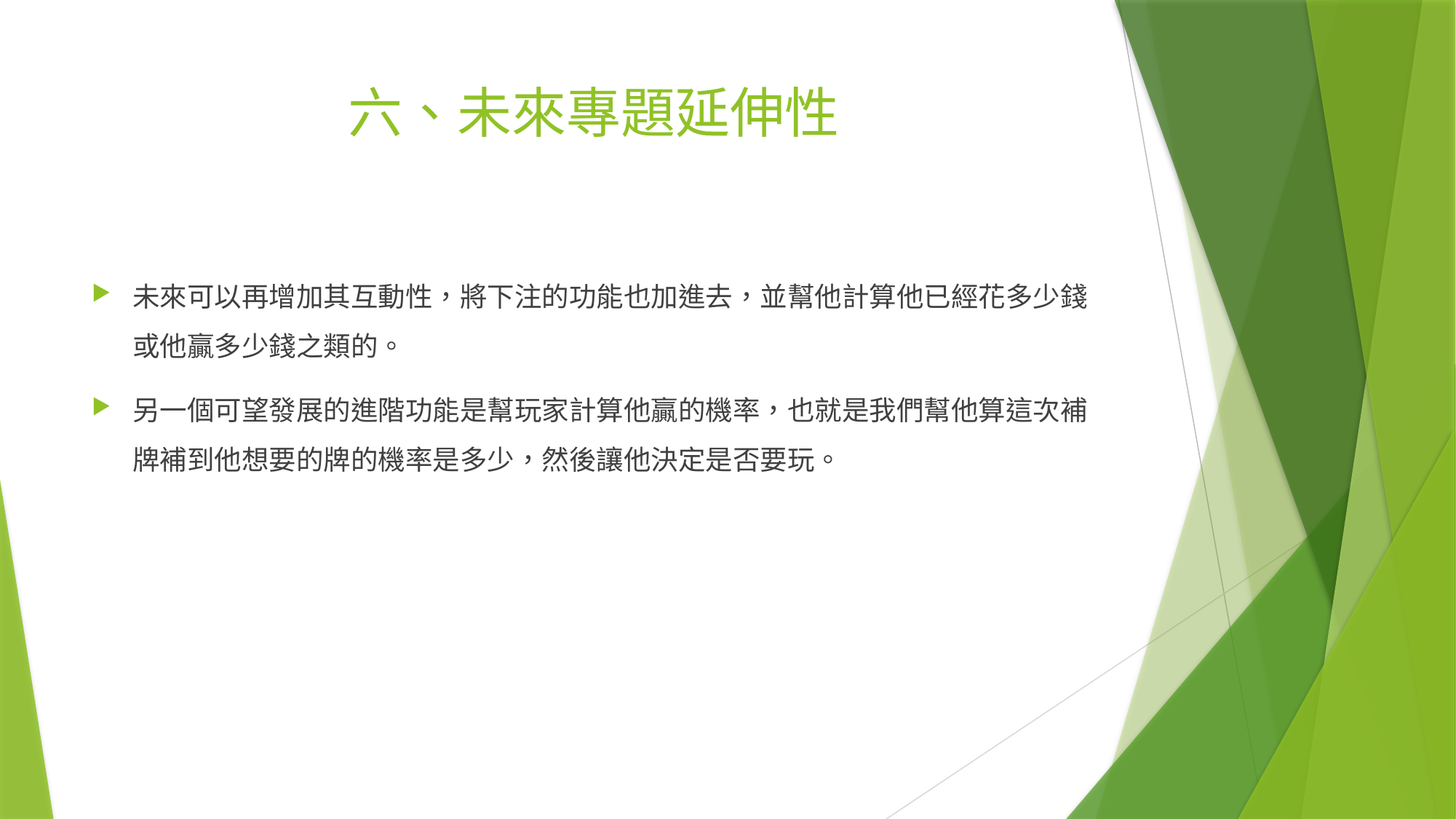

# 六、未來專題延伸性
未來可以再增加其互動性，將下注的功能也加進去，並幫他計算他已經花多少錢或他贏多少錢之類的。
另一個可望發展的進階功能是幫玩家計算他贏的機率，也就是我們幫他算這次補牌補到他想要的牌的機率是多少，然後讓他決定是否要玩。